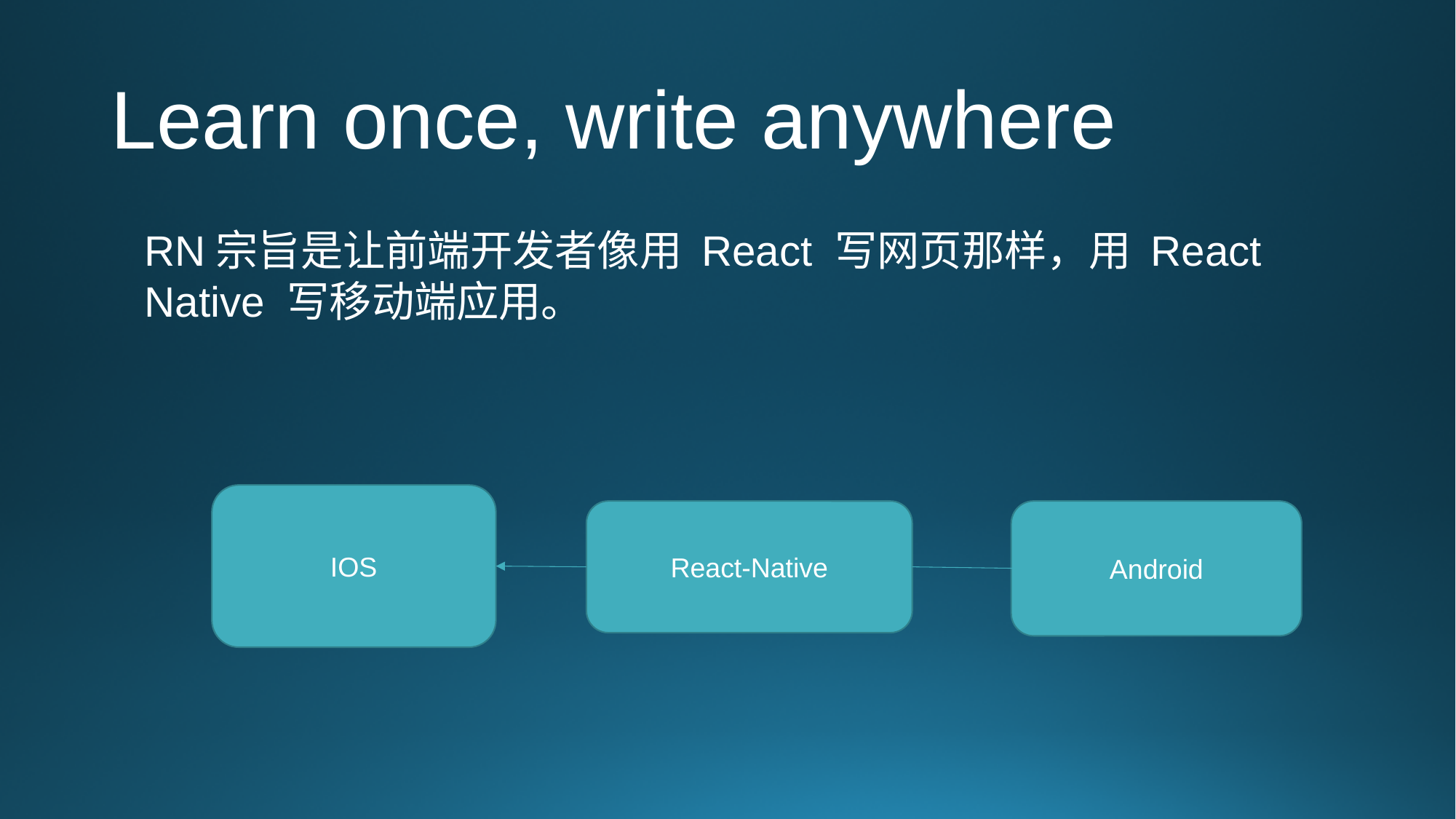

# Learn once, write anywhere
RN宗旨是让前端开发者像用 React 写网页那样，用 React Native 写移动端应用。
IOS
React-Native
Android